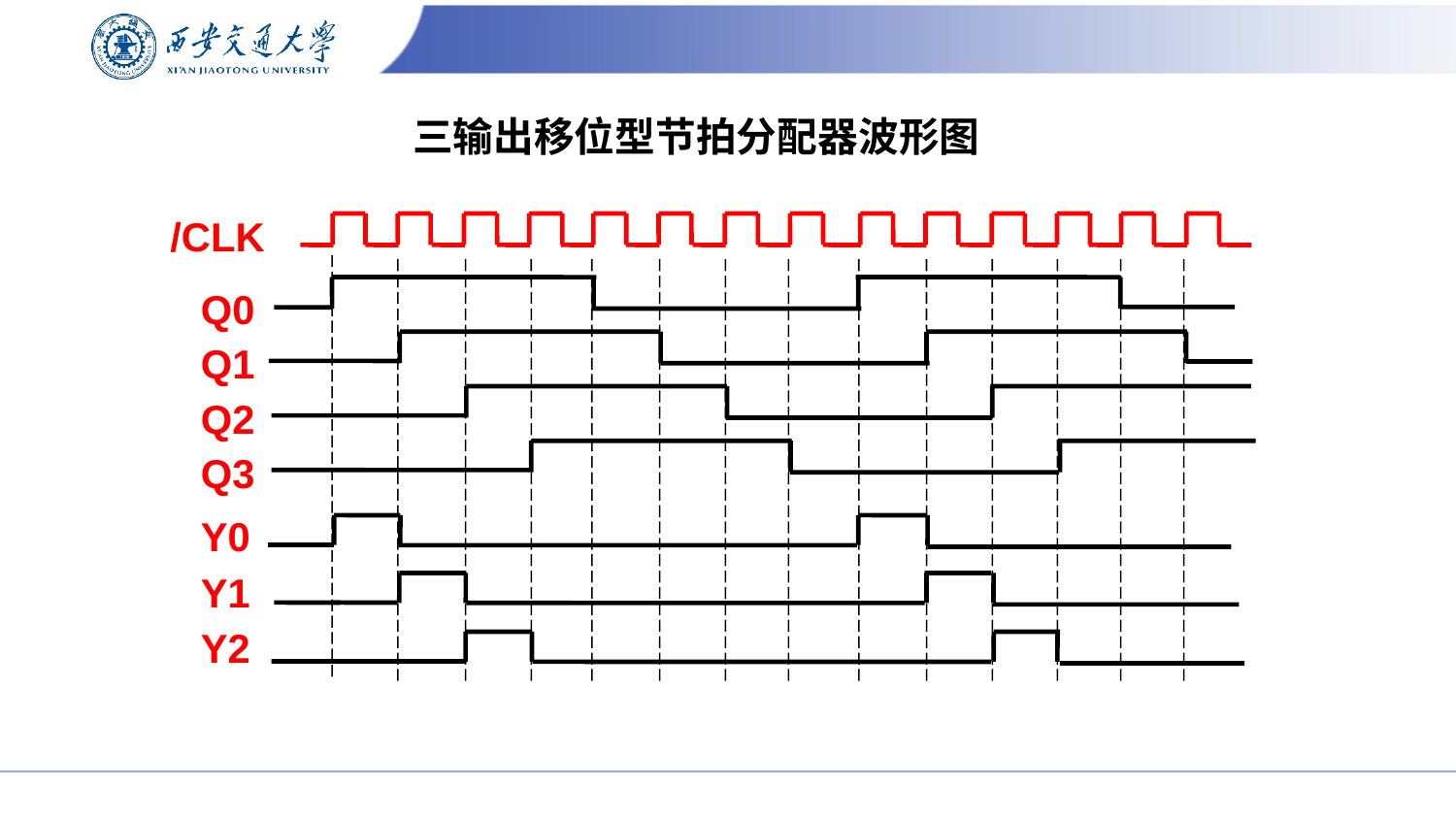

# 三输出移位型节拍分配器波形图
/CLK

Q0

Q1

Q2

Q3

Y0

Y1

Y2